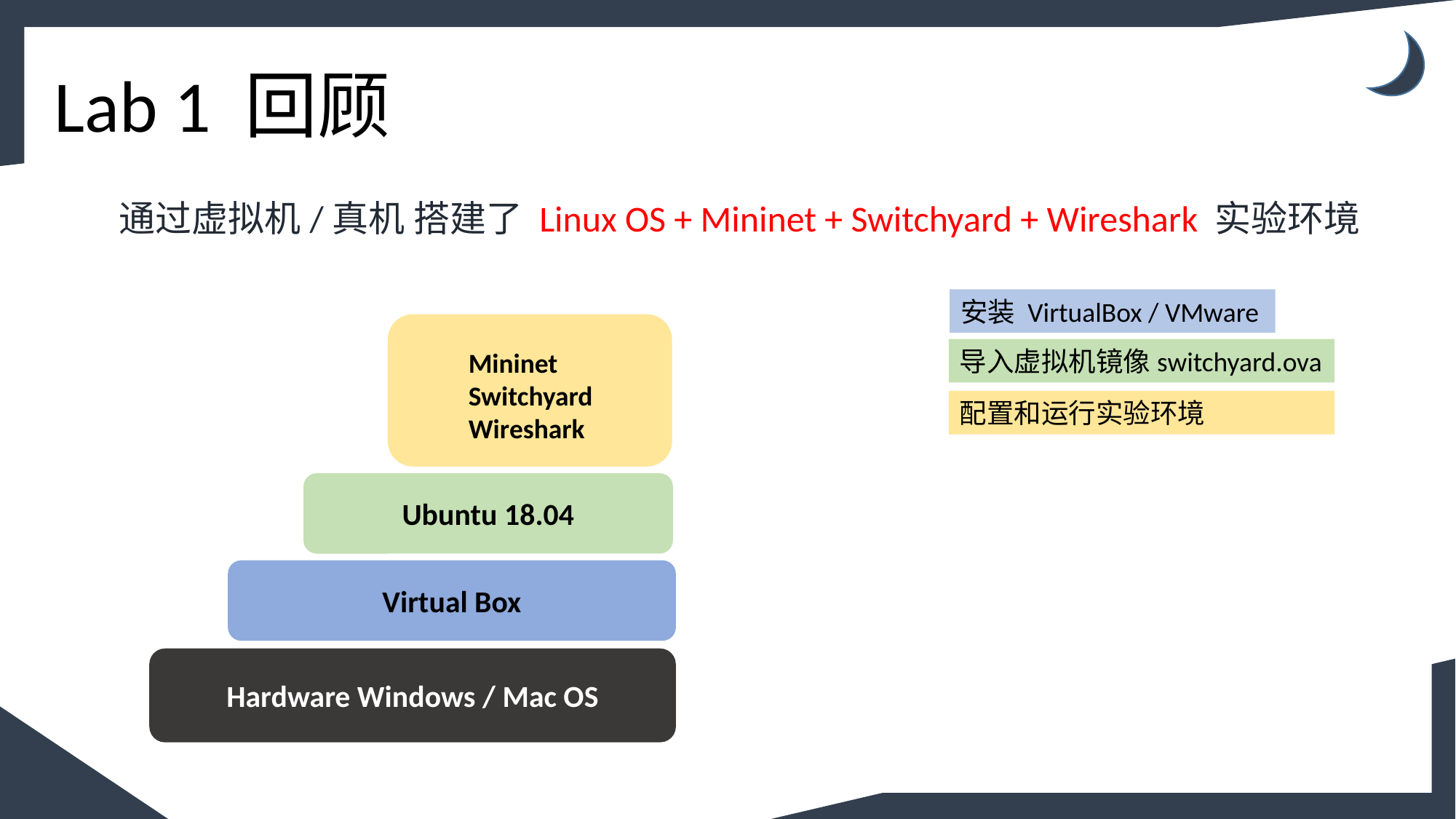

# Lab 1 回顾
通过虚拟机/真机 搭建了 Linux OS + Mininet + Switchyard + Wireshark 实验环境

安装 VirtualBox / VMware

导入虚拟机镜像switchyard.ova
Mininet
Switchyard
Wireshark
配置和运行实验环境
Ubuntu 18.04
Virtual Box
Hardware Windows / Mac OS